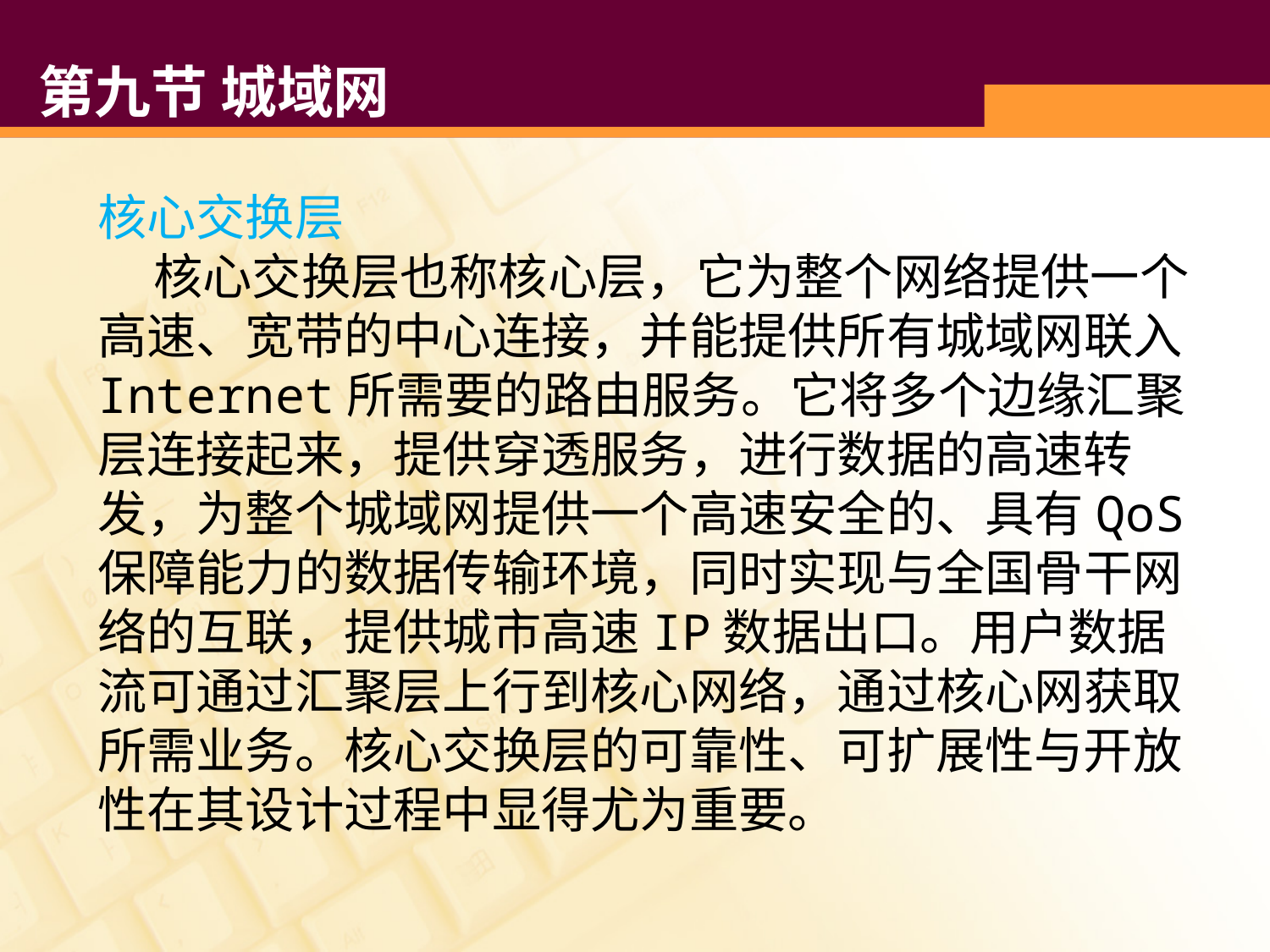

# 第九节 城域网
核心交换层
    核心交换层也称核心层，它为整个网络提供一个高速、宽带的中心连接，并能提供所有城域网联入Internet所需要的路由服务。它将多个边缘汇聚层连接起来，提供穿透服务，进行数据的高速转发，为整个城域网提供一个高速安全的、具有QoS保障能力的数据传输环境，同时实现与全国骨干网络的互联，提供城市高速IP数据出口。用户数据流可通过汇聚层上行到核心网络，通过核心网获取所需业务。核心交换层的可靠性、可扩展性与开放性在其设计过程中显得尤为重要。